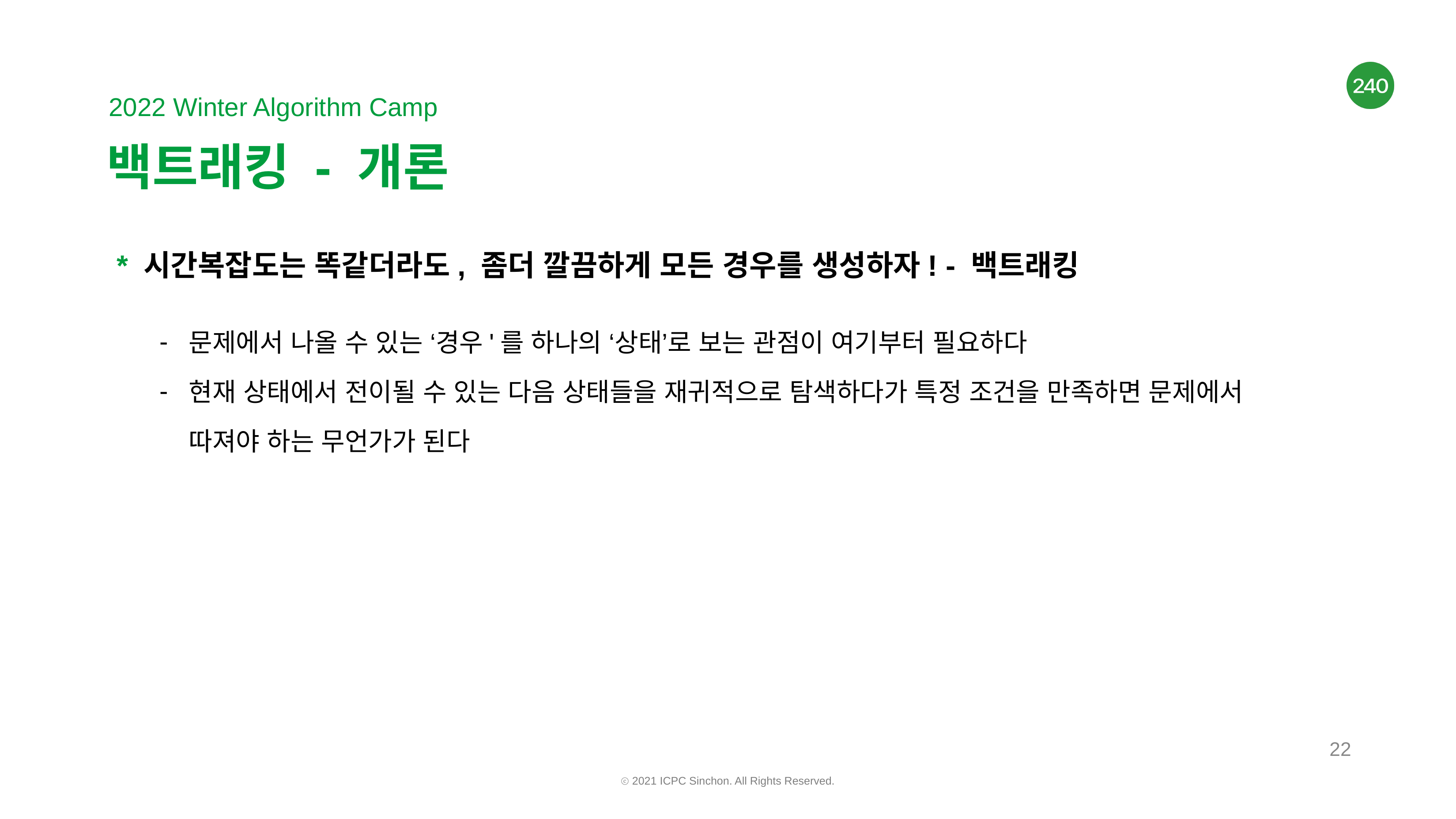

# 백트래킹 - 개론
* 시간복잡도는 똑같더라도, 좀더 깔끔하게 모든 경우를 생성하자! - 백트래킹
문제에서 나올 수 있는 ‘경우'를 하나의 ‘상태’로 보는 관점이 여기부터 필요하다
현재 상태에서 전이될 수 있는 다음 상태들을 재귀적으로 탐색하다가 특정 조건을 만족하면 문제에서 따져야 하는 무언가가 된다
22
ⓒ 2021 ICPC Sinchon. All Rights Reserved.